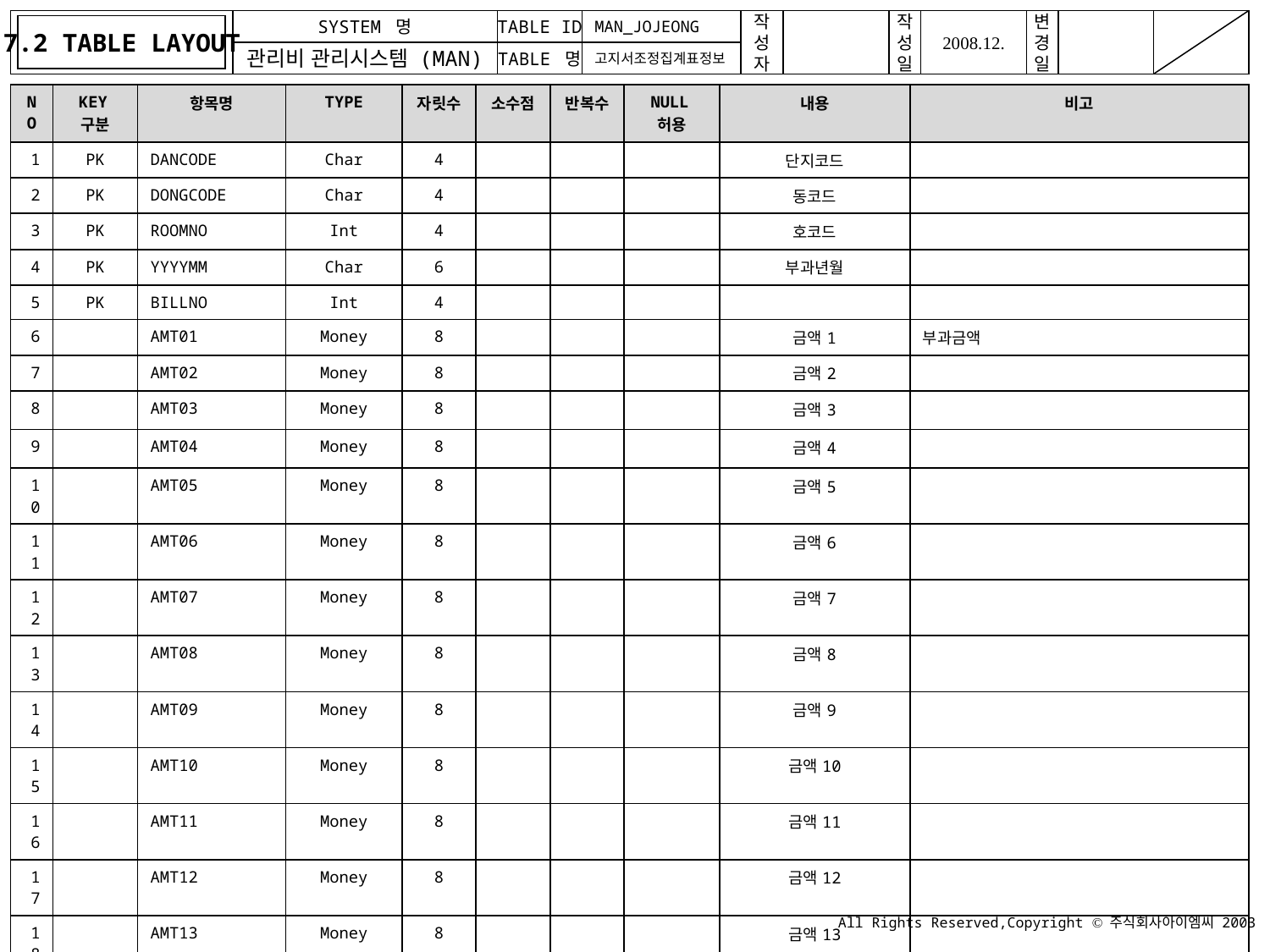

7.2 TABLE LAYOUT
MAN_JOJEONG
고지서조정집계표정보
| NO | KEY구분 | 항목명 | TYPE | 자릿수 | 소수점 | 반복수 | NULL허용 | 내용 | 비고 |
| --- | --- | --- | --- | --- | --- | --- | --- | --- | --- |
| 1 | PK | DANCODE | Char | 4 |  |  |  | 단지코드 |  |
| 2 | PK | DONGCODE | Char | 4 |  |  |  | 동코드 |  |
| 3 | PK | ROOMNO | Int | 4 |  |  |  | 호코드 |  |
| 4 | PK | YYYYMM | Char | 6 |  |  |  | 부과년월 |  |
| 5 | PK | BILLNO | Int | 4 |  |  |  |  |  |
| 6 |  | AMT01 | Money | 8 |  |  |  | 금액1 | 부과금액 |
| 7 |  | AMT02 | Money | 8 |  |  |  | 금액2 |  |
| 8 |  | AMT03 | Money | 8 |  |  |  | 금액3 |  |
| 9 |  | AMT04 | Money | 8 |  |  |  | 금액4 |  |
| 10 |  | AMT05 | Money | 8 |  |  |  | 금액5 |  |
| 11 |  | AMT06 | Money | 8 |  |  |  | 금액6 |  |
| 12 |  | AMT07 | Money | 8 |  |  |  | 금액7 |  |
| 13 |  | AMT08 | Money | 8 |  |  |  | 금액8 |  |
| 14 |  | AMT09 | Money | 8 |  |  |  | 금액9 |  |
| 15 |  | AMT10 | Money | 8 |  |  |  | 금액10 |  |
| 16 |  | AMT11 | Money | 8 |  |  |  | 금액11 |  |
| 17 |  | AMT12 | Money | 8 |  |  |  | 금액12 |  |
| 18 |  | AMT13 | Money | 8 |  |  |  | 금액13 |  |
| 19 |  | AMT14 | Money | 8 |  |  |  | 금액14 |  |
| 20 |  | AMT15 | Money | 8 |  |  |  | 금액15 |  |
| 21 |  | AMT16 | Money | 8 |  |  |  | 금액16 |  |
| 22 |  | AMT17 | Money | 8 |  |  |  | 금액17 |  |